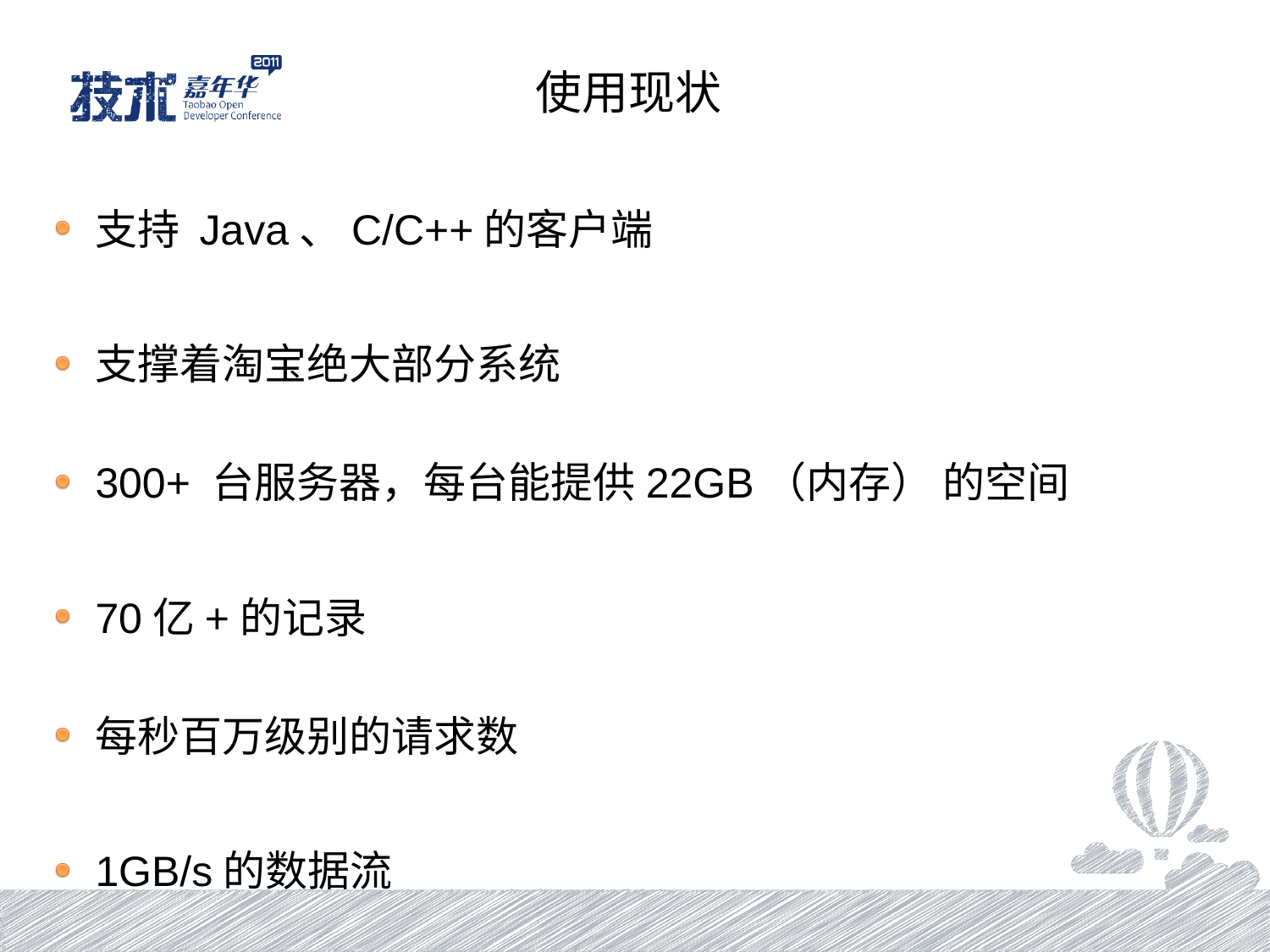

# 使用现状
支持 Java、C/C++的客户端

支撑着淘宝绝大部分系统

300+ 台服务器，每台能提供22GB（内存） 的空间

70亿+的记录

每秒百万级别的请求数

1GB/s的数据流